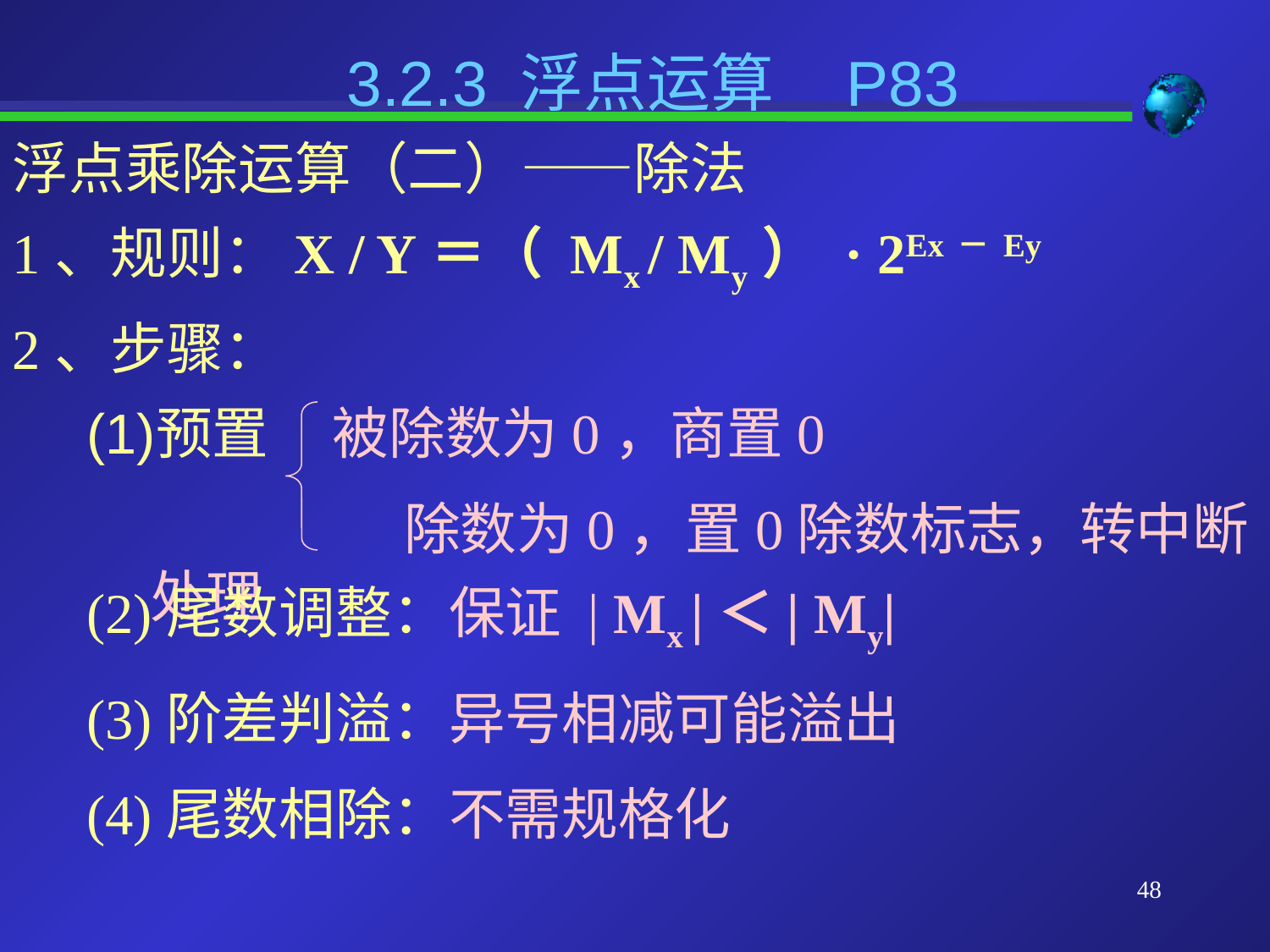

3.2.3 浮点运算    P83
浮点乘除运算（二）——除法
1、规则：X / Y＝（ Mx / My） · 2Ex－Ey
2、步骤：
预置     被除数为0，商置0
			除数为0，置0除数标志，转中断处理

(2)尾数调整：保证 | Mx |＜| My|
(3)阶差判溢：异号相减可能溢出
(4)尾数相除：不需规格化
48